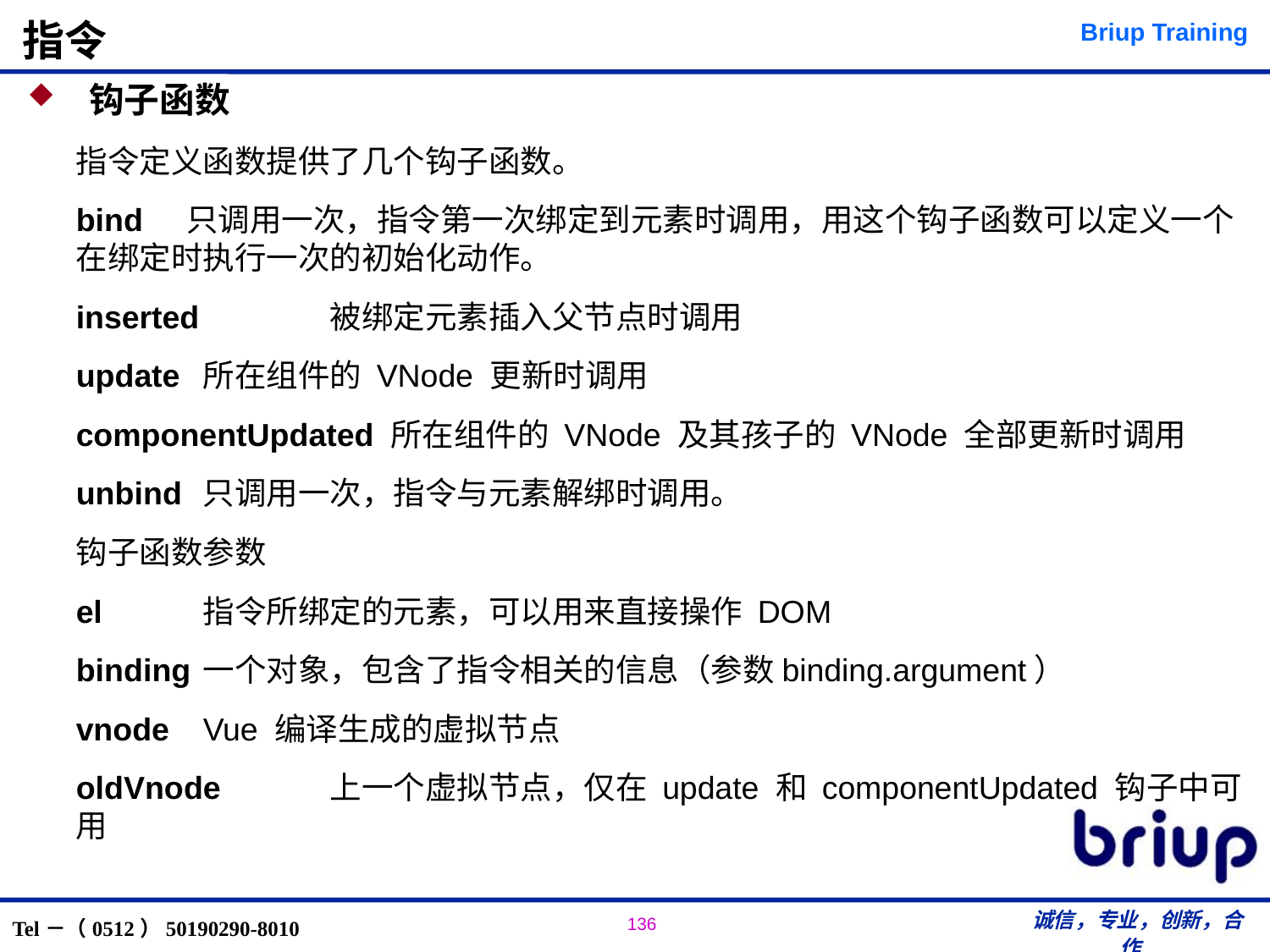

# 指令
 钩子函数
指令定义函数提供了几个钩子函数。
bind    只调用一次，指令第一次绑定到元素时调用，用这个钩子函数可以定义一个在绑定时执行一次的初始化动作。
inserted 	被绑定元素插入父节点时调用
update 	所在组件的 VNode 更新时调用
componentUpdated 所在组件的 VNode 及其孩子的 VNode 全部更新时调用
unbind 	只调用一次，指令与元素解绑时调用。
钩子函数参数
el 	指令所绑定的元素，可以用来直接操作 DOM
binding	一个对象，包含了指令相关的信息（参数binding.argument）
vnode 	Vue 编译生成的虚拟节点
oldVnode 	上一个虚拟节点，仅在 update 和 componentUpdated 钩子中可用